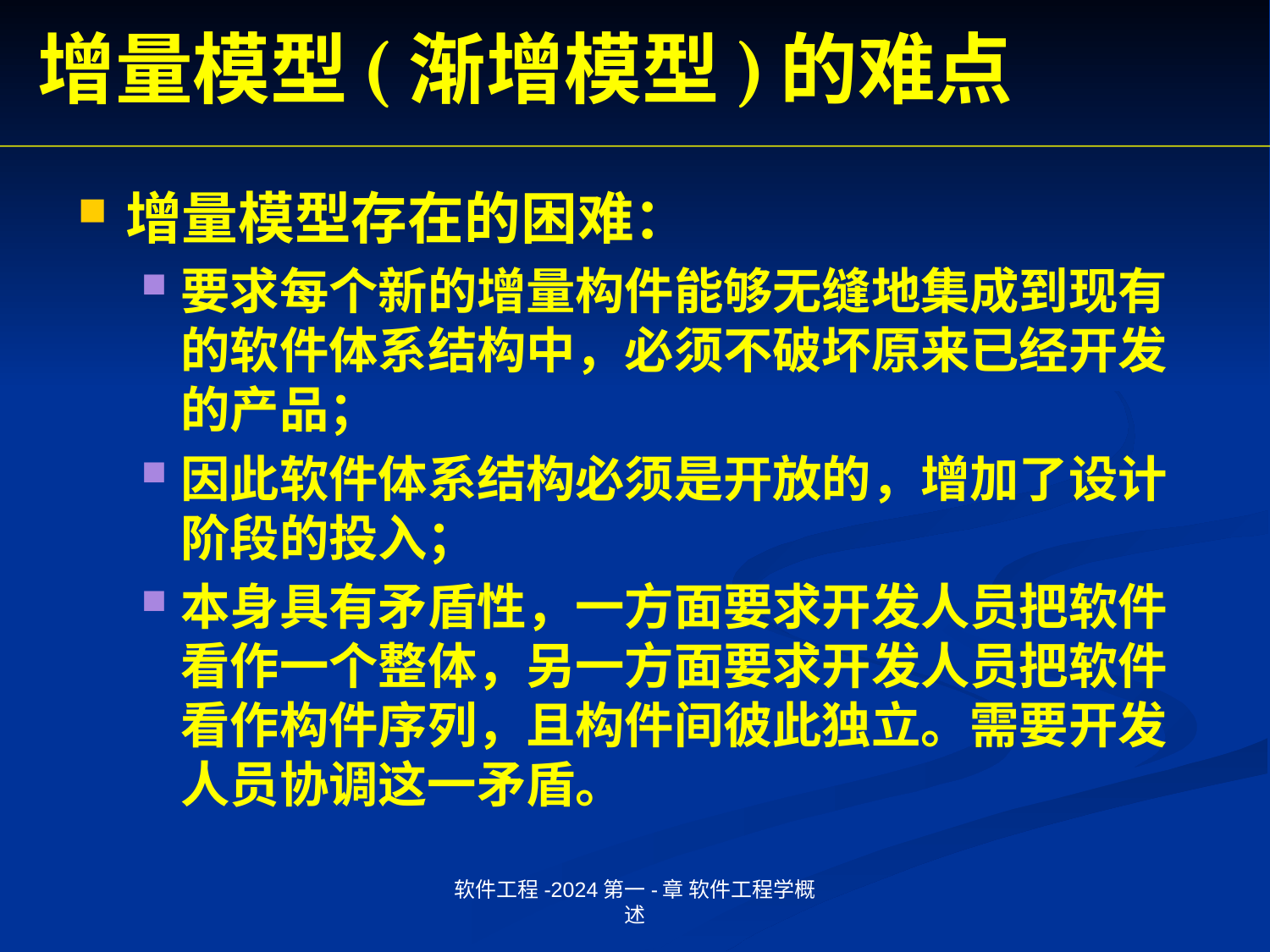

增量模型(渐增模型)的难点

增量模型存在的困难：
要求每个新的增量构件能够无缝地集成到现有的软件体系结构中，必须不破坏原来已经开发的产品；
因此软件体系结构必须是开放的，增加了设计阶段的投入；
本身具有矛盾性，一方面要求开发人员把软件看作一个整体，另一方面要求开发人员把软件看作构件序列，且构件间彼此独立。需要开发人员协调这一矛盾。
软件工程-2024第一-章 软件工程学概述
97